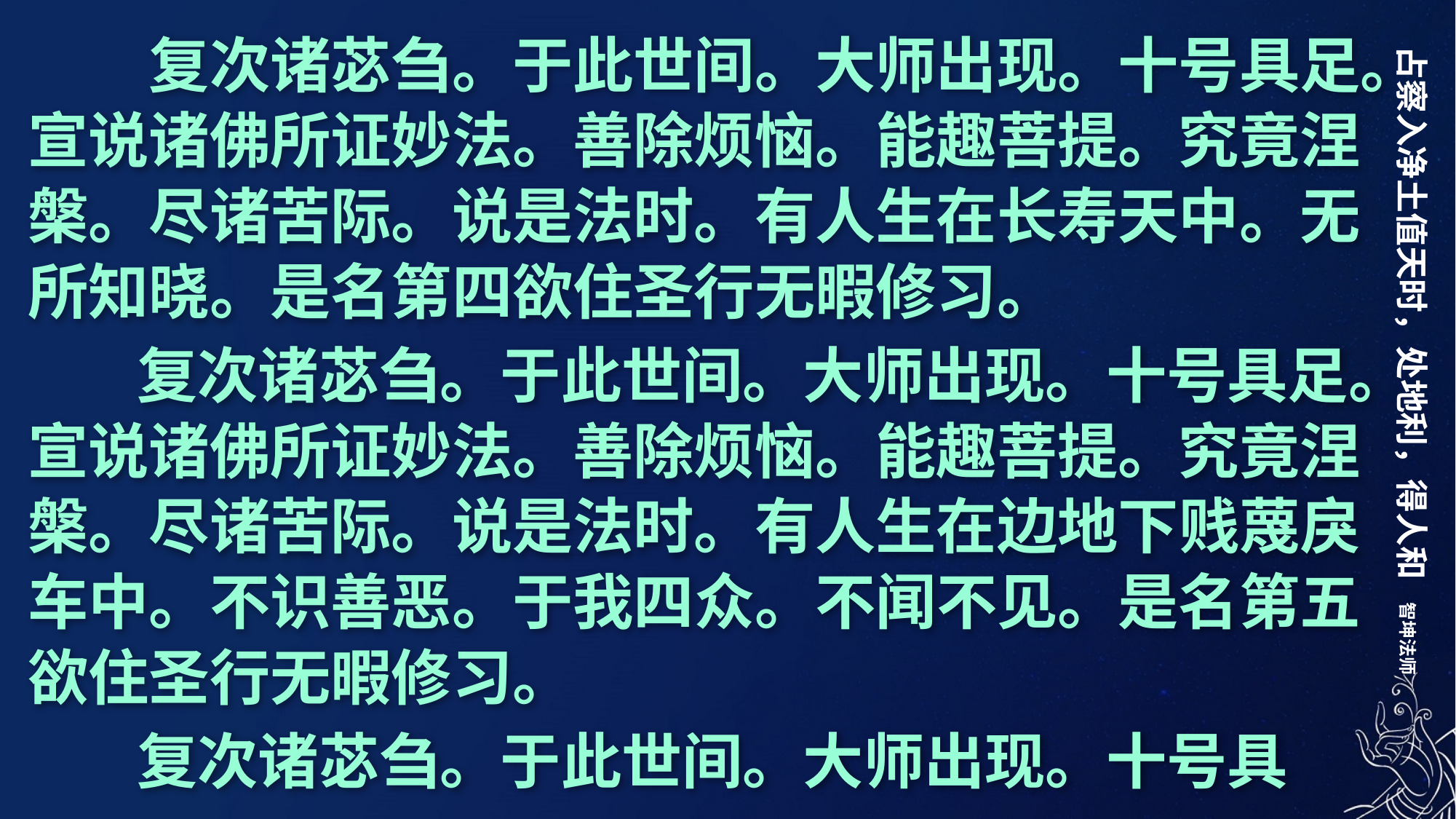

复次诸苾刍。于此世间。大师出现。十号具足。宣说诸佛所证妙法。善除烦恼。能趣菩提。究竟涅槃。尽诸苦际。说是法时。有人生在长寿天中。无所知晓。是名第四欲住圣行无暇修习。
	复次诸苾刍。于此世间。大师出现。十号具足。宣说诸佛所证妙法。善除烦恼。能趣菩提。究竟涅槃。尽诸苦际。说是法时。有人生在边地下贱蔑戾车中。不识善恶。于我四众。不闻不见。是名第五欲住圣行无暇修习。
	复次诸苾刍。于此世间。大师出现。十号具